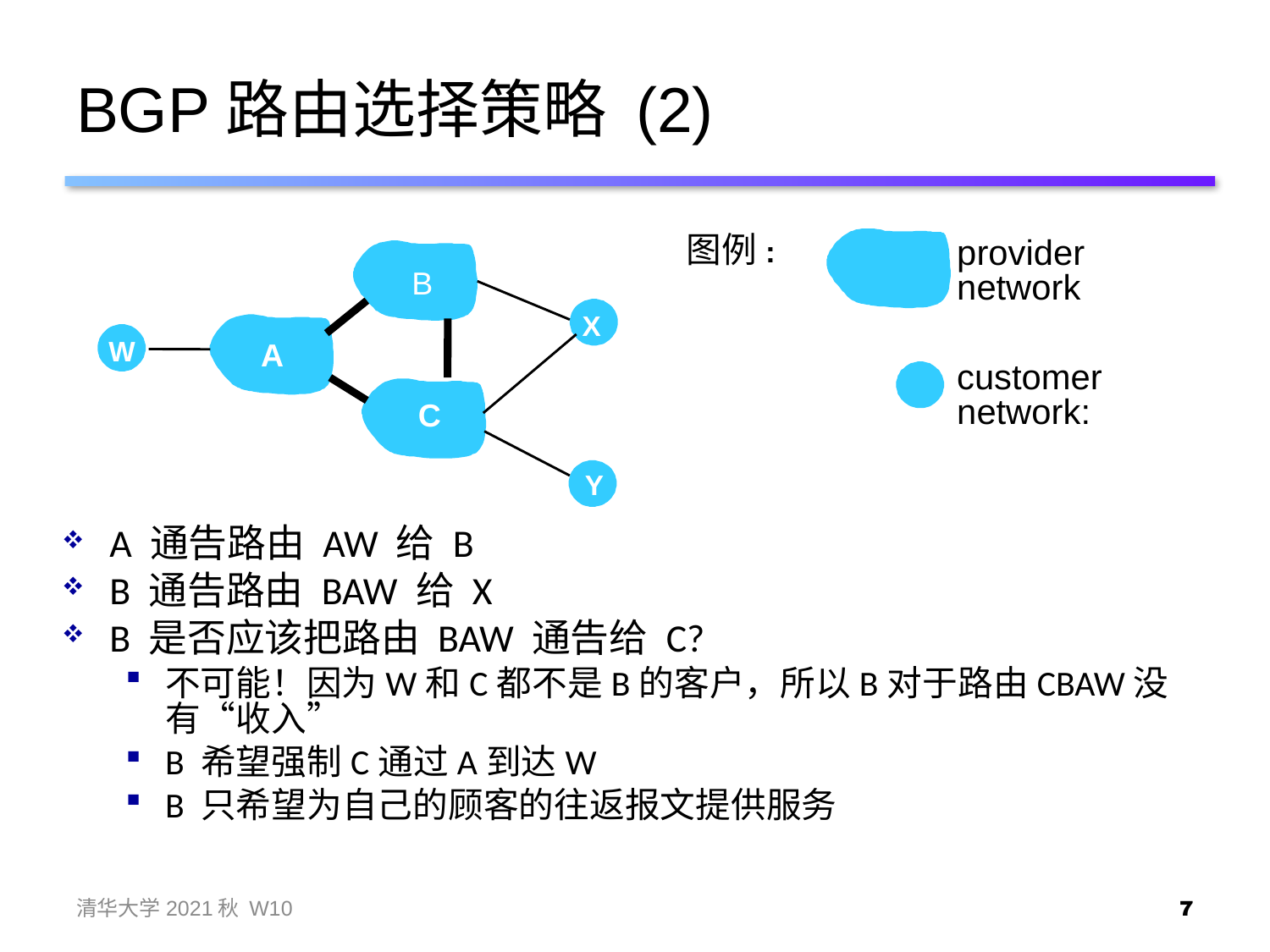

# BGP路由选择策略 (2)

图例:

provider

B
network

X

W

A

customer

network:

C

Y
A 通告路由 AW 给 B
B 通告路由 BAW 给 X
B 是否应该把路由 BAW 通告给 C?
不可能！因为W和C都不是B的客户，所以B对于路由CBAW没有“收入”
B 希望强制C通过A到达W
B 只希望为自己的顾客的往返报文提供服务
清华大学2021秋 W10
7